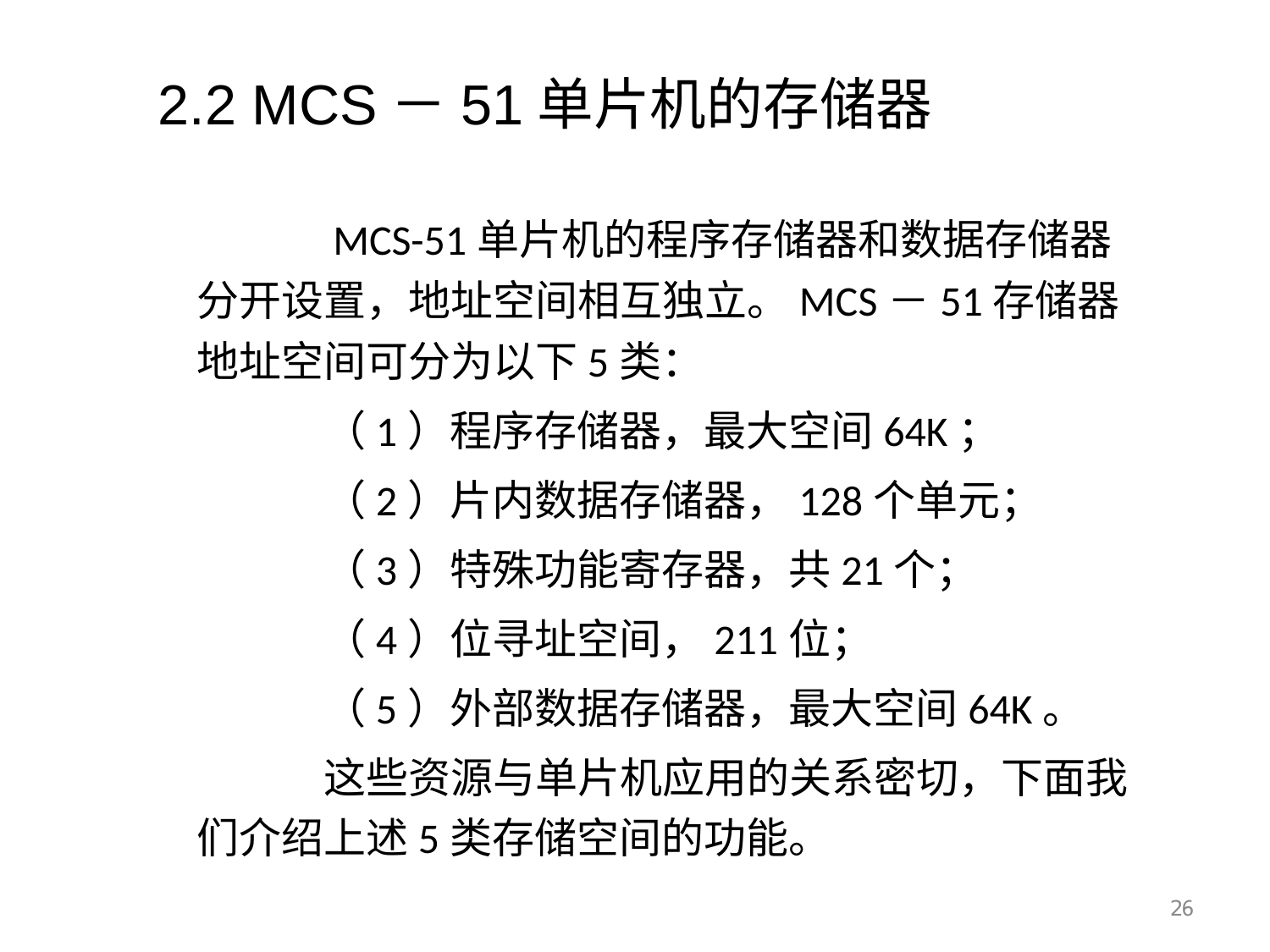

# 2.2 MCS－51单片机的存储器
 		 MCS-51单片机的程序存储器和数据存储器分开设置，地址空间相互独立。MCS－51存储器地址空间可分为以下5类：
		（1）程序存储器，最大空间64K；
		（2）片内数据存储器，128个单元；
		（3）特殊功能寄存器，共21个；
		（4）位寻址空间，211位；
		（5）外部数据存储器，最大空间64K。
		这些资源与单片机应用的关系密切，下面我们介绍上述5类存储空间的功能。
26